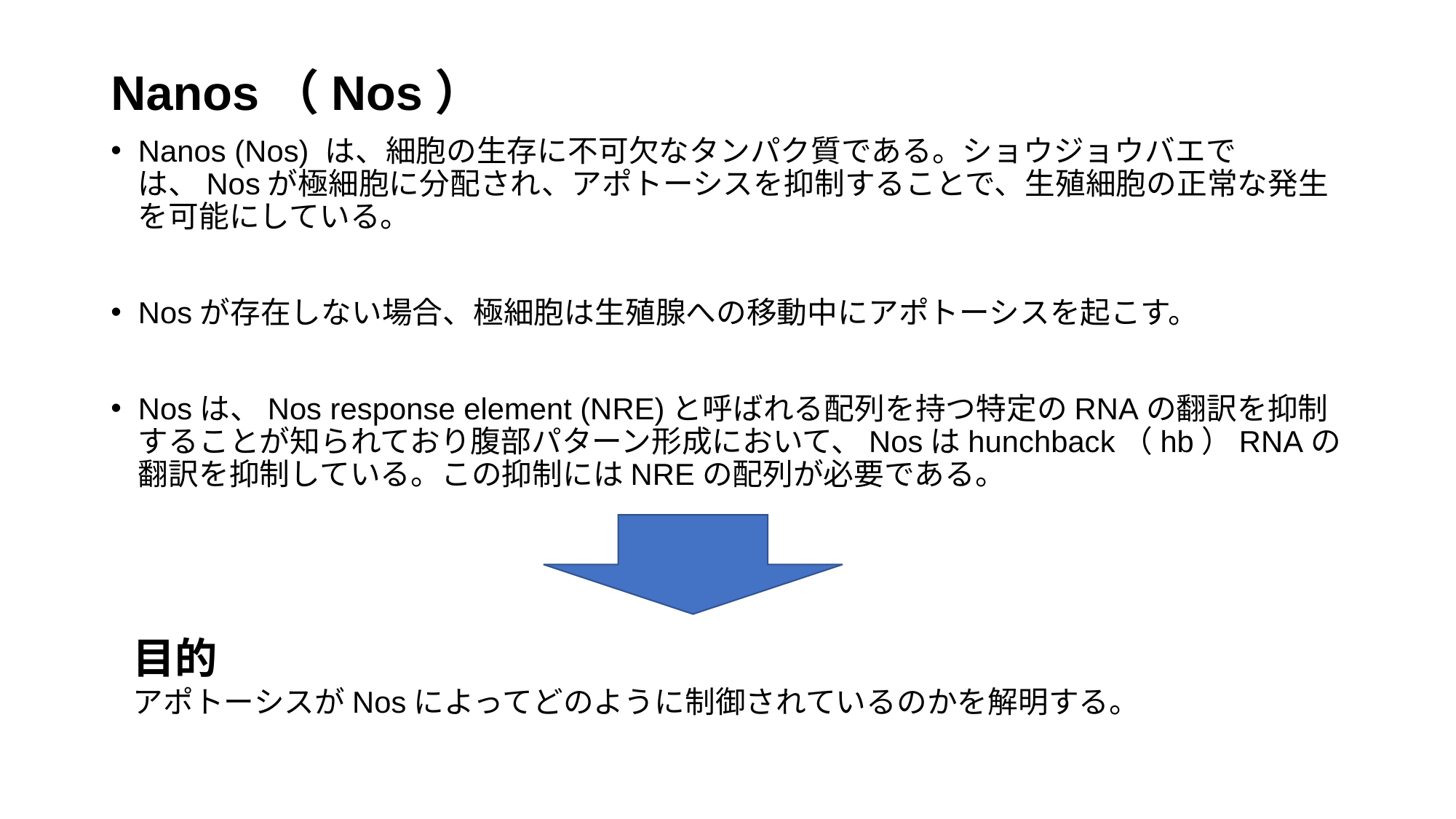

Nanos（Nos）
Nanos (Nos) は、細胞の生存に不可欠なタンパク質である。ショウジョウバエでは、Nosが極細胞に分配され、アポトーシスを抑制することで、生殖細胞の正常な発生を可能にしている。

Nosが存在しない場合、極細胞は生殖腺への移動中にアポトーシスを起こす。

Nosは、Nos response element (NRE)と呼ばれる配列を持つ特定のRNAの翻訳を抑制することが知られており腹部パターン形成において、Nosはhunchback（hb）RNAの翻訳を抑制している。この抑制にはNREの配列が必要である。

目的
アポトーシスがNosによってどのように制御されているのかを解明する。